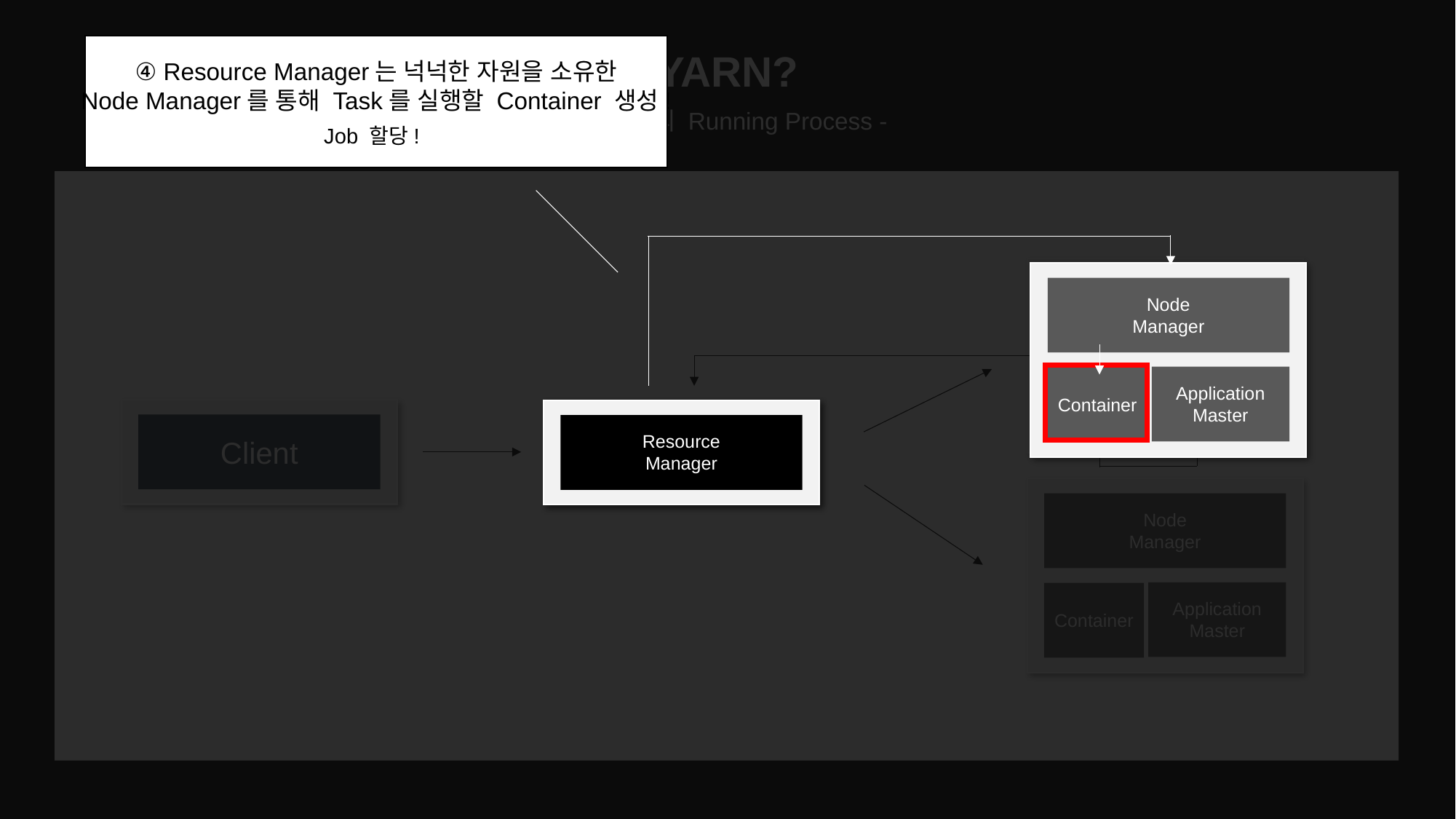

YARN?
④ Resource Manager는 넉넉한 자원을 소유한
Node Manager를 통해 Task를 실행할 Container 생성!
- YARN의 Running Process -
Job 할당!

Node
Manager

Application
Master
Container

Node
Manager

Application
Master
Container

Client

Resource
Manager

Resource
Manager

Node
Manager

Application
Master
Container